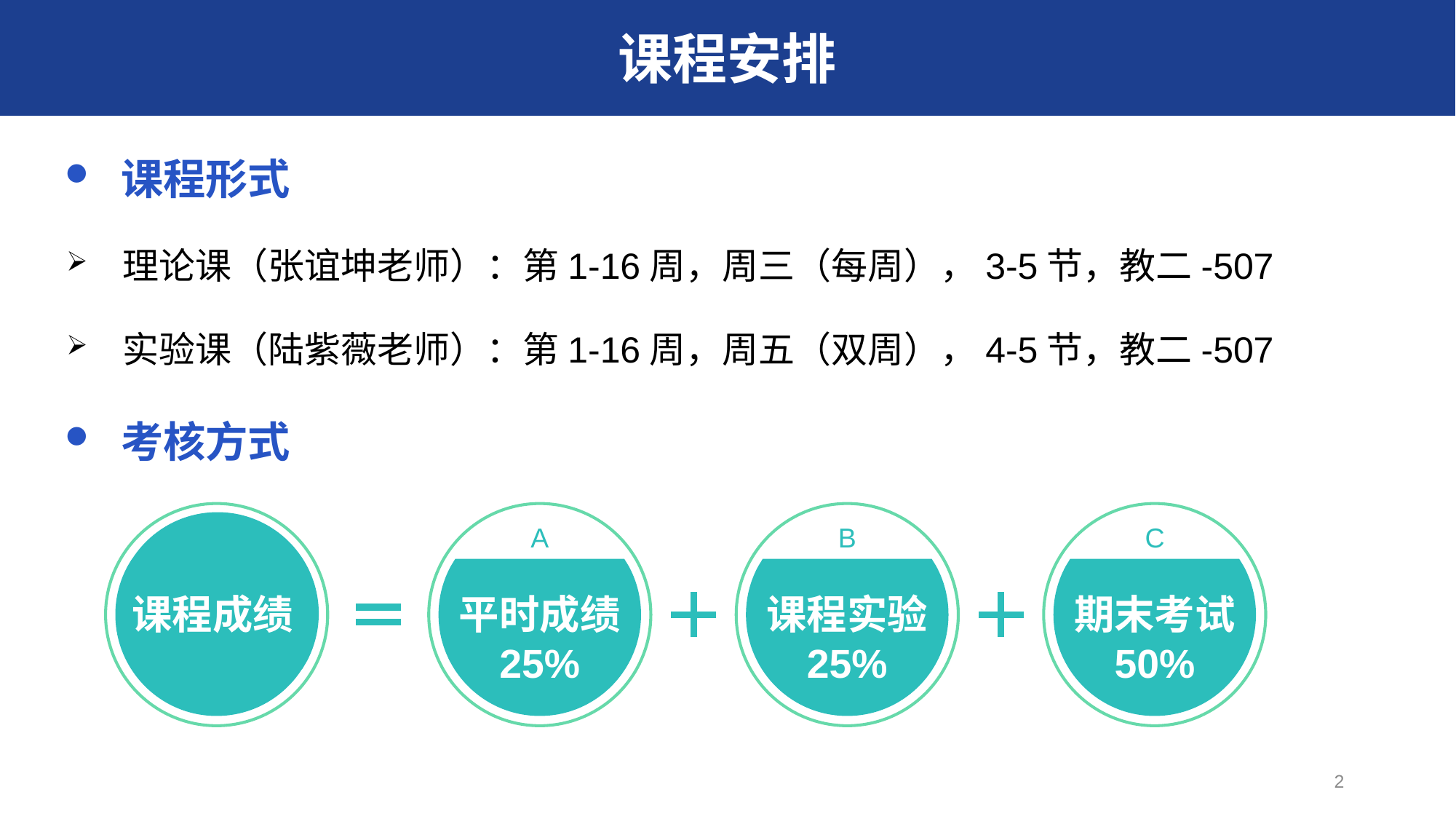

课程安排
课程形式
理论课（张谊坤老师）：第1-16周，周三（每周），3-5节，教二-507
实验课（陆紫薇老师）：第1-16周，周五（双周），4-5节，教二-507
考核方式

课程成绩

A
平时成绩
25%

B
课程实验
25%

C
期末考试
50%

2